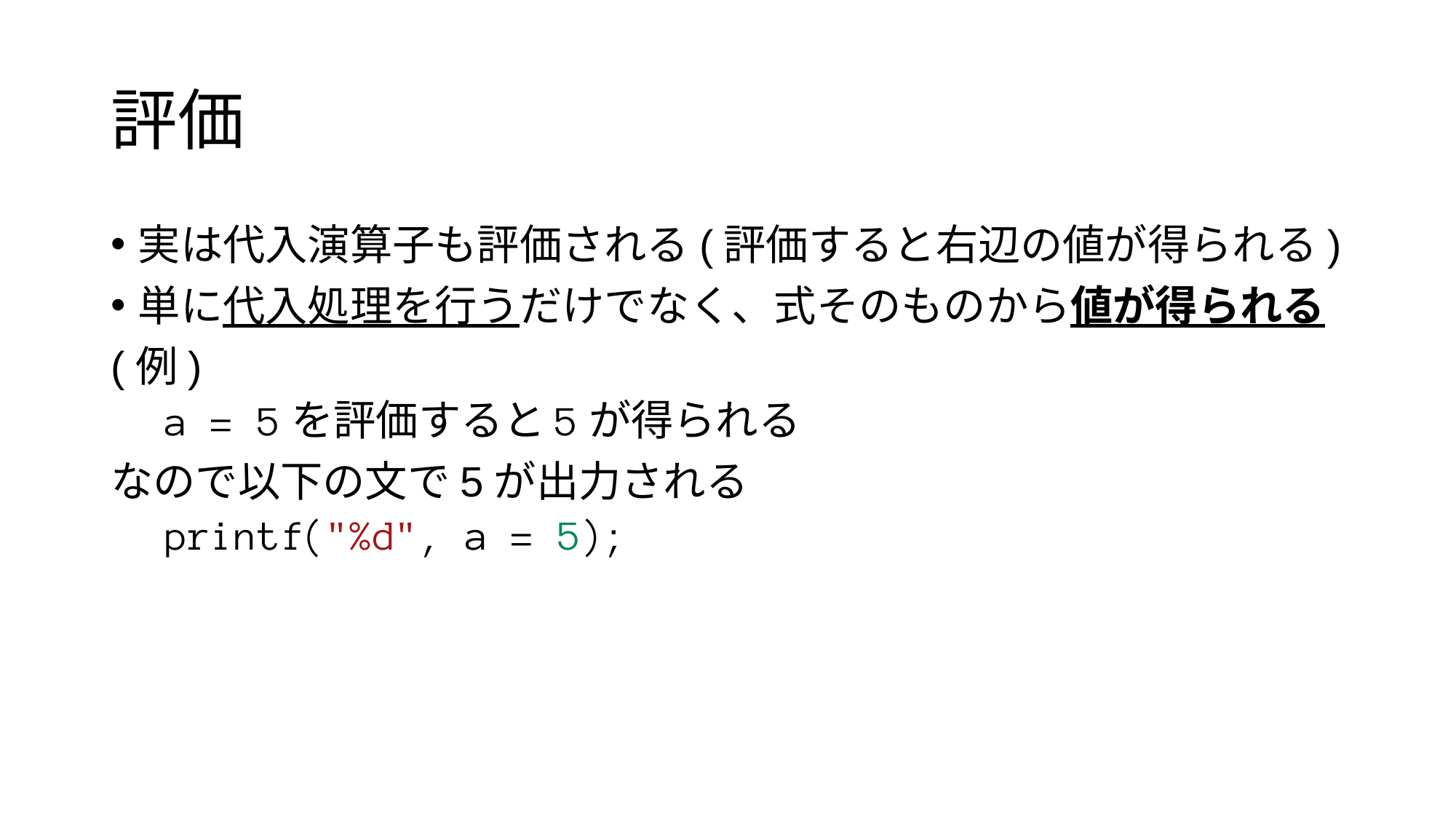

# 評価
実は代入演算子も評価される(評価すると右辺の値が得られる)
単に代入処理を行うだけでなく、式そのものから値が得られる
(例)
a = 5を評価すると5が得られる
なので以下の文で5が出力される
printf("%d", a = 5);